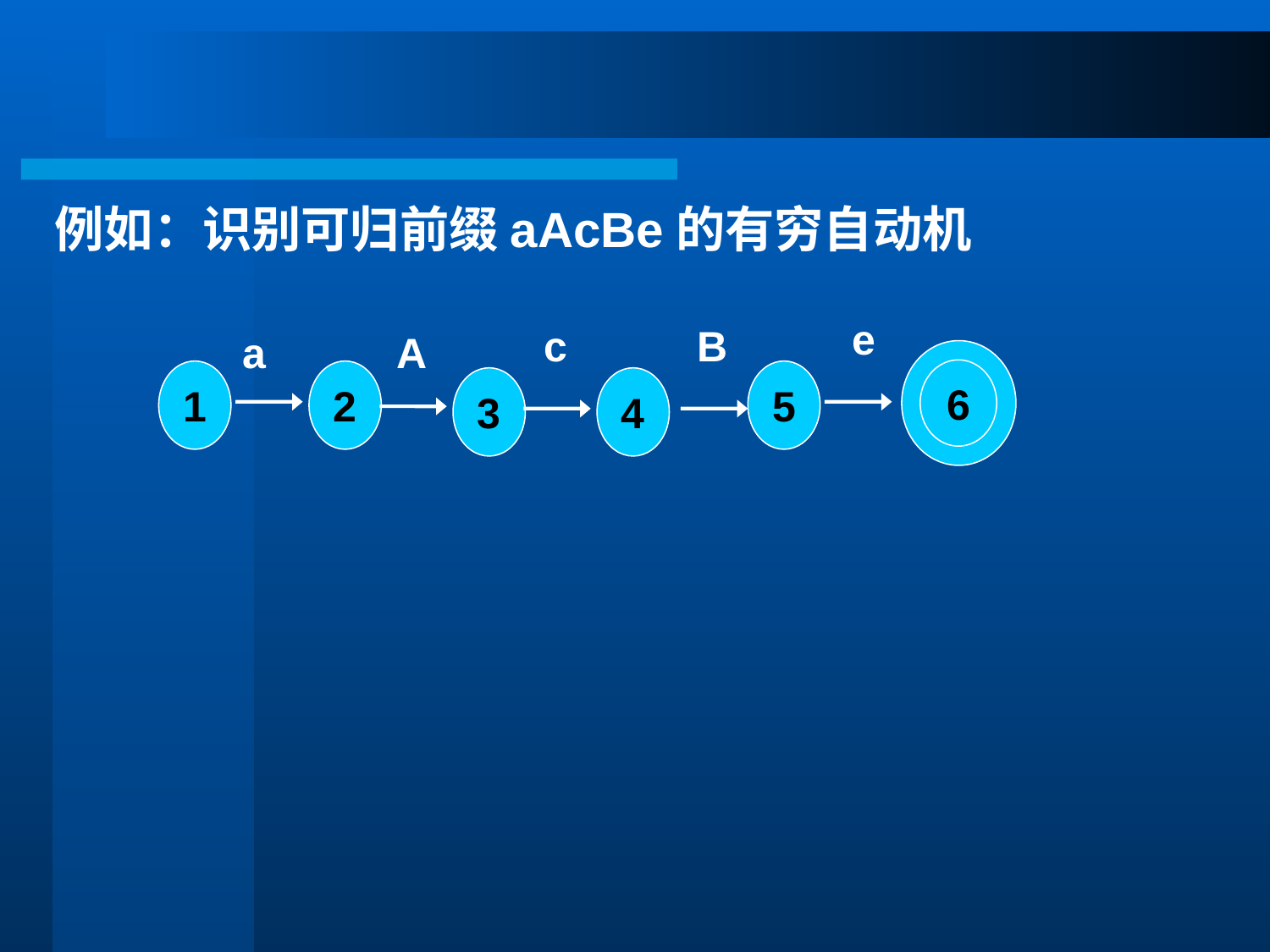

#
例如：识别可归前缀aAcBe的有穷自动机
e
c
B
a
A

6
1
2
5
3
4